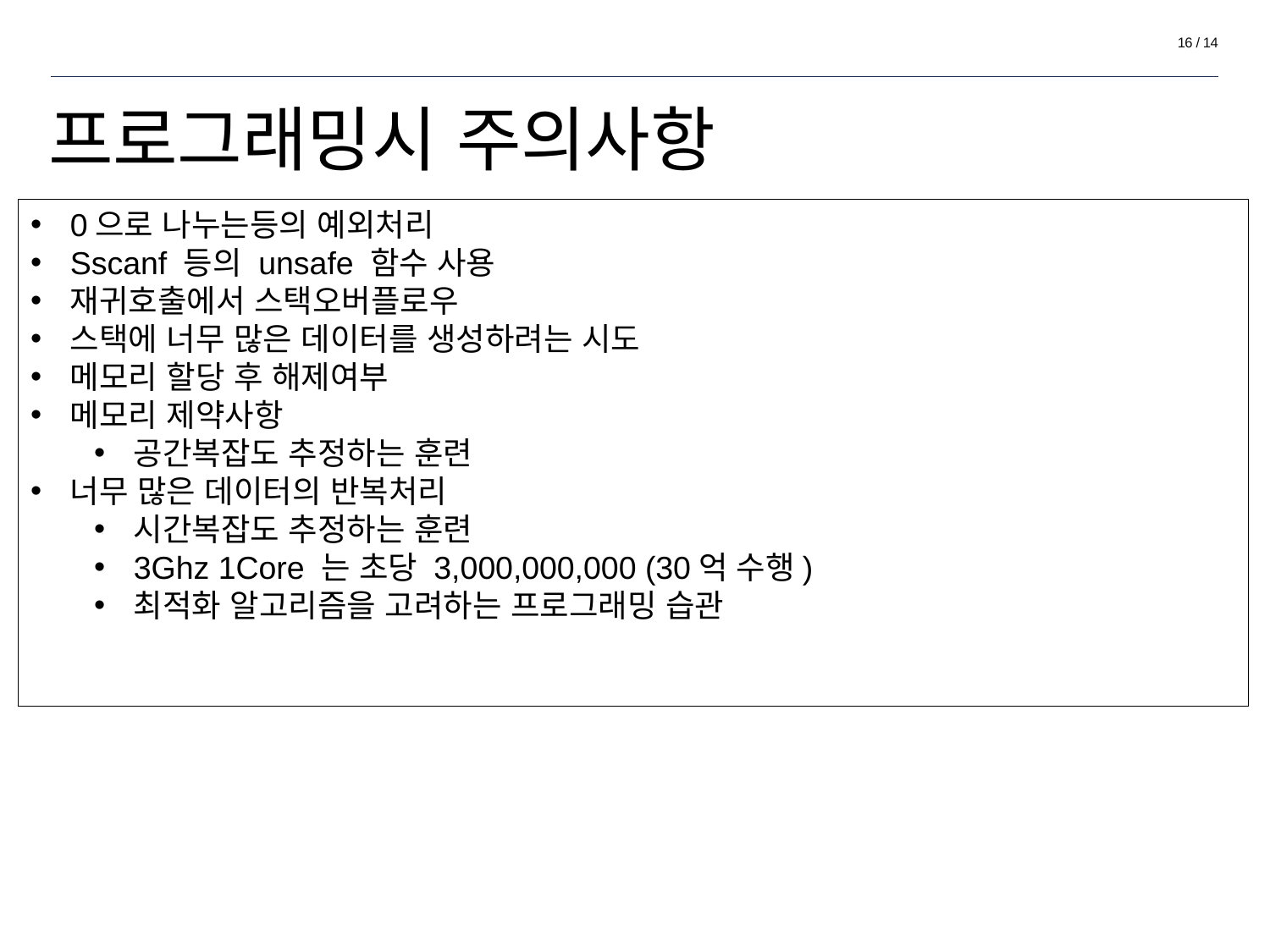

16 / 14
# 프로그래밍시 주의사항
0으로 나누는등의 예외처리
Sscanf 등의 unsafe 함수 사용
재귀호출에서 스택오버플로우
스택에 너무 많은 데이터를 생성하려는 시도
메모리 할당 후 해제여부
메모리 제약사항
공간복잡도 추정하는 훈련
너무 많은 데이터의 반복처리
시간복잡도 추정하는 훈련
3Ghz 1Core 는 초당 3,000,000,000 (30억 수행)
최적화 알고리즘을 고려하는 프로그래밍 습관